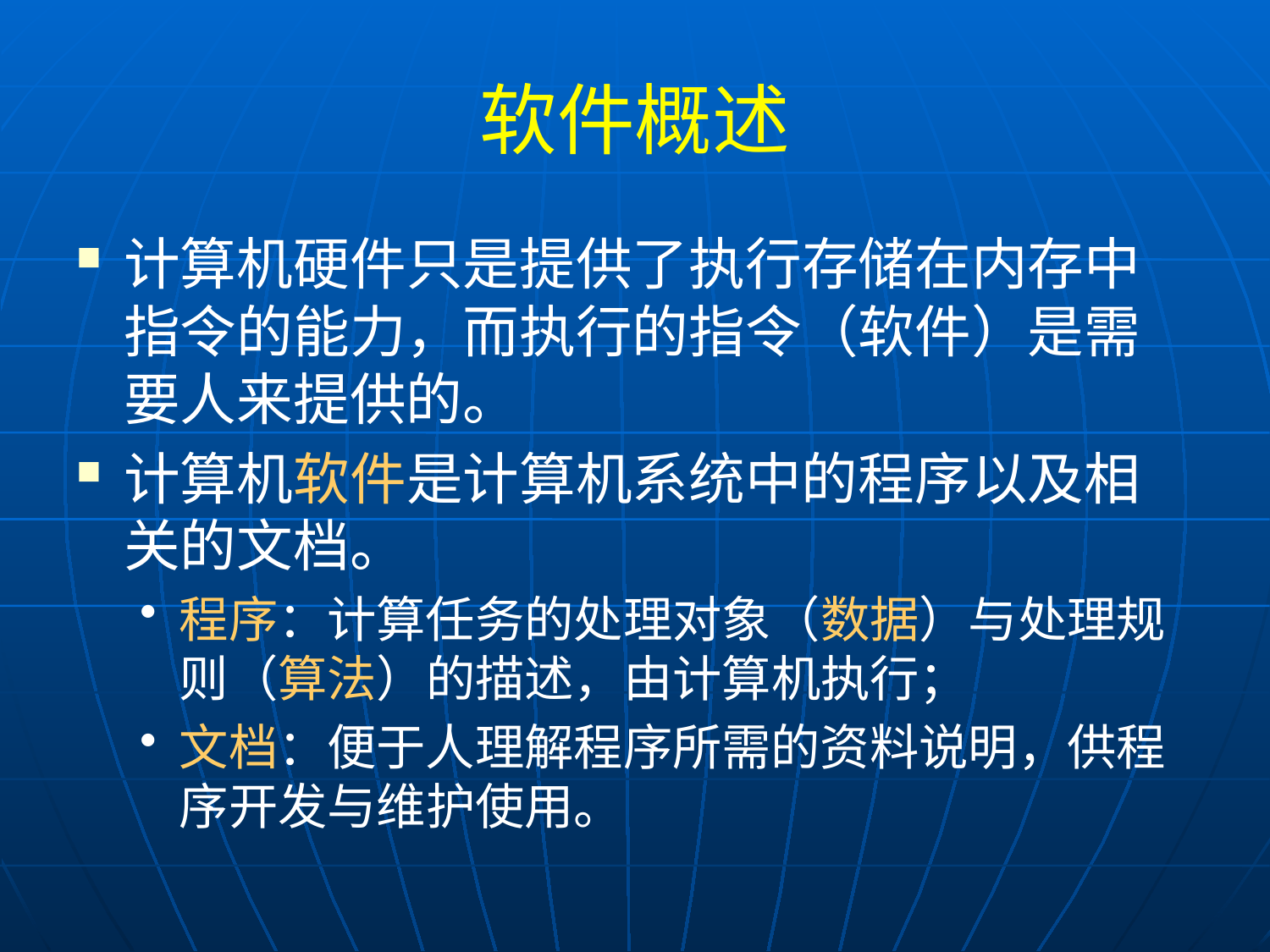

# 软件概述
计算机硬件只是提供了执行存储在内存中指令的能力，而执行的指令（软件）是需要人来提供的。
计算机软件是计算机系统中的程序以及相关的文档。
程序：计算任务的处理对象（数据）与处理规则（算法）的描述，由计算机执行；
文档：便于人理解程序所需的资料说明，供程序开发与维护使用。